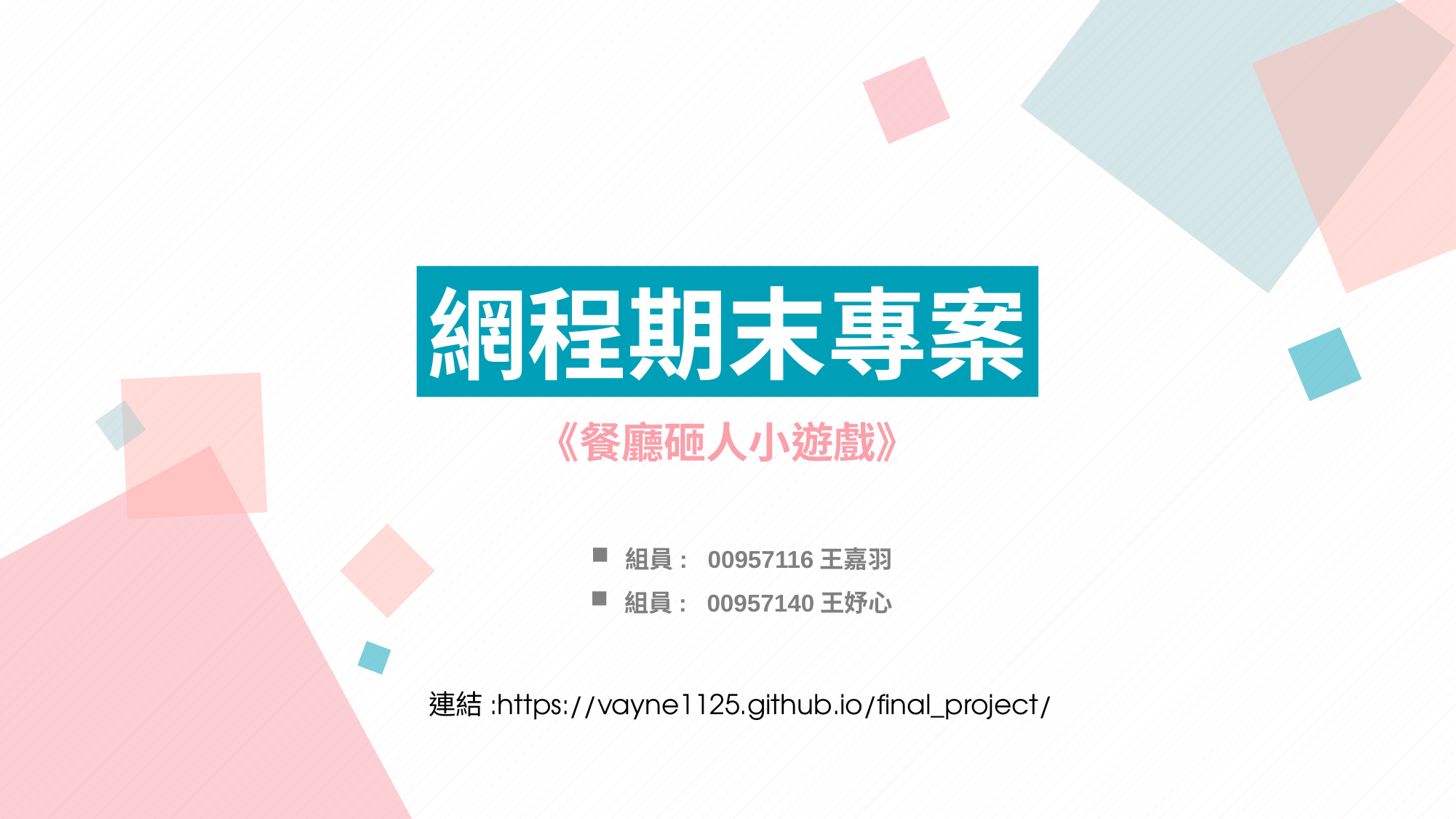

網程期末專案
《餐廳砸人小遊戲》
組員:   00957116王嘉羽
組員:   00957140王妤心
連結:https://vayne1125.github.io/final_project/